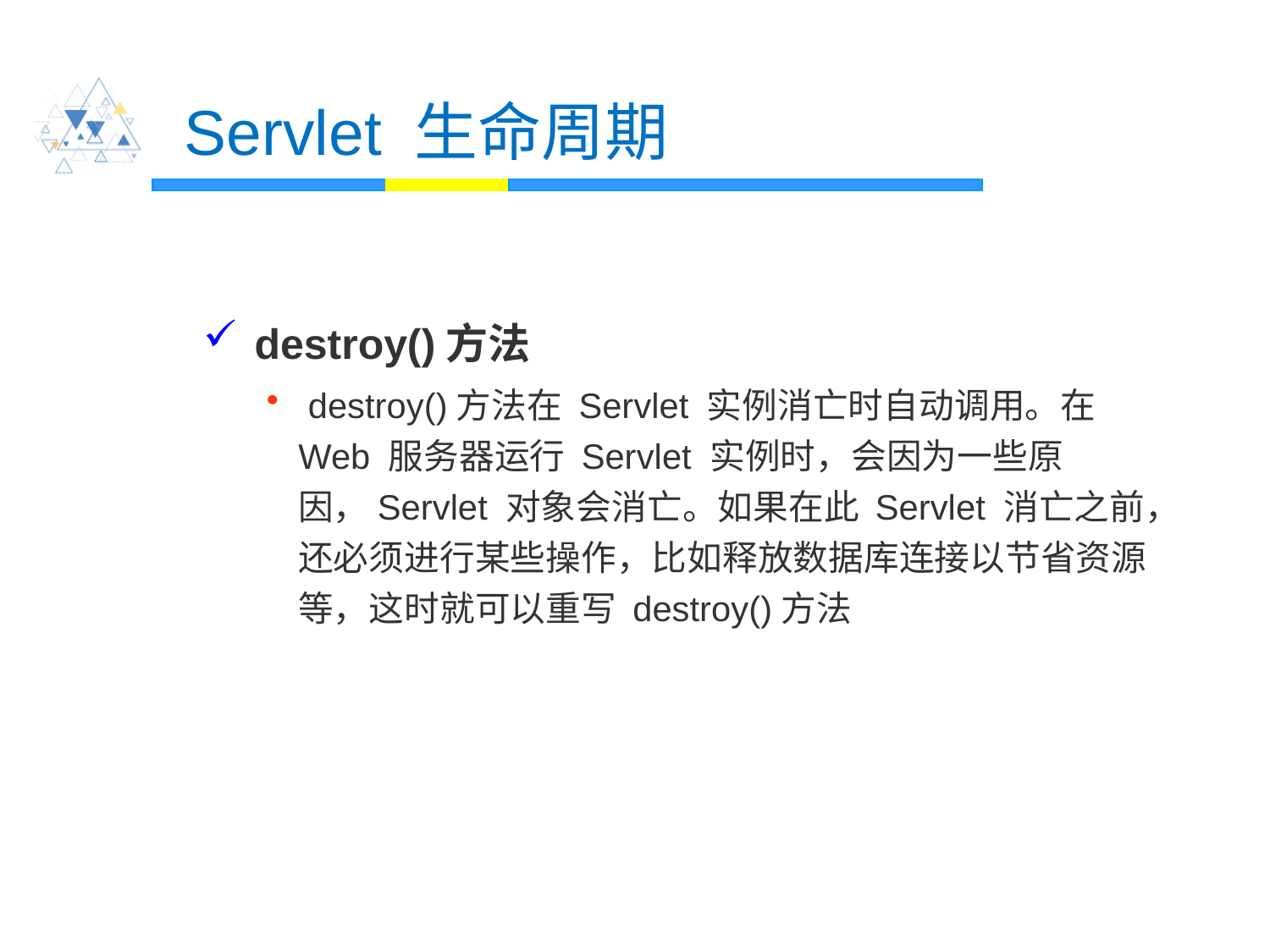

# Servlet 生命周期

 destroy()方法
 destroy()方法在 Servlet 实例消亡时自动调用。在 Web 服务器运行 Servlet 实例时，会因为一些原因，Servlet 对象会消亡。如果在此 Servlet 消亡之前，还必须进行某些操作，比如释放数据库连接以节省资源等，这时就可以重写 destroy()方法